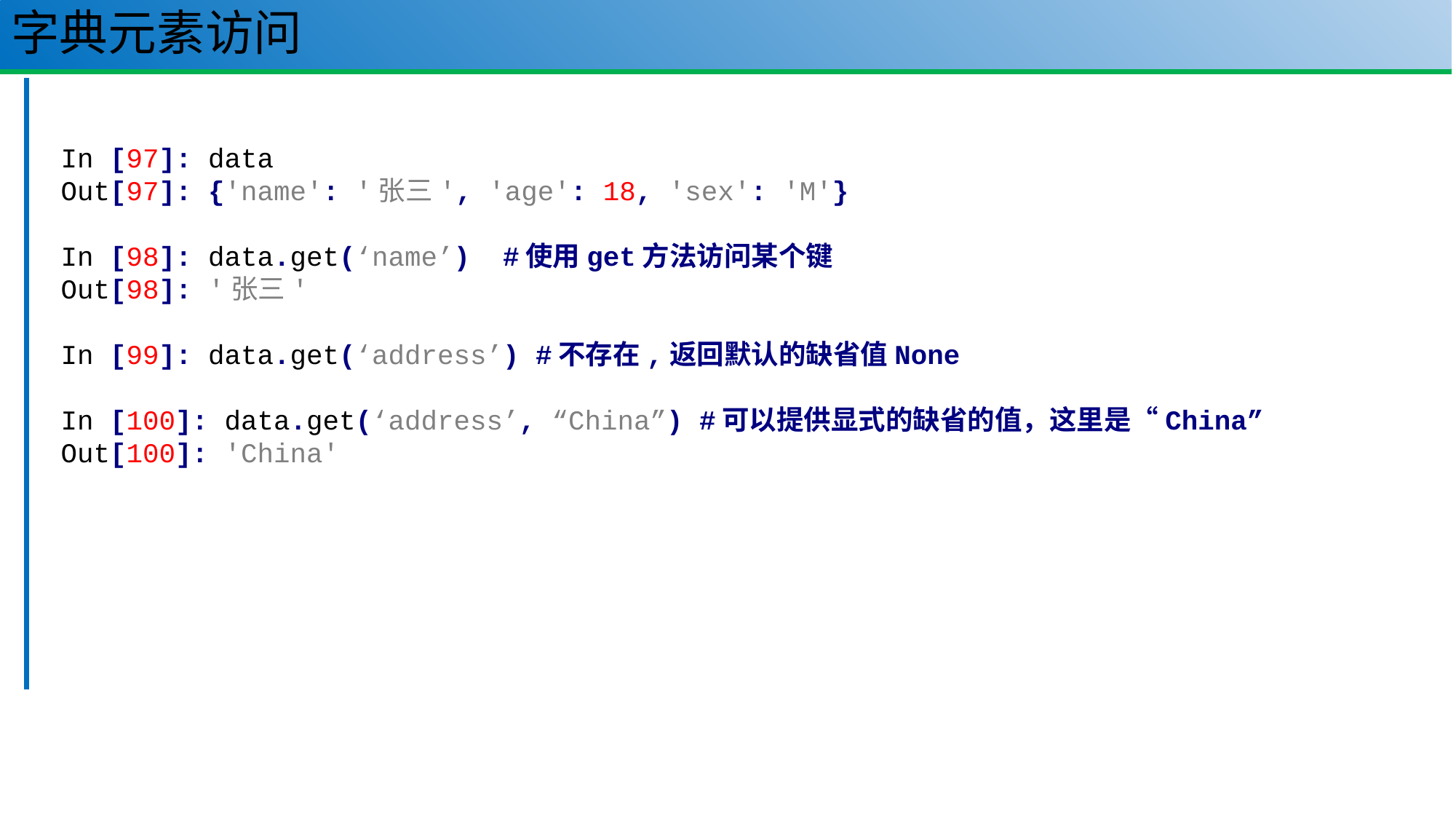

# 字典元素访问
54
In [97]: data
Out[97]: {'name': '张三', 'age': 18, 'sex': 'M'}

In [98]: data.get(‘name’)  #使用get方法访问某个键
Out[98]: '张三'

In [99]: data.get(‘address’) #不存在,返回默认的缺省值None

In [100]: data.get(‘address’, “China”) #可以提供显式的缺省的值，这里是“China”
Out[100]: 'China'